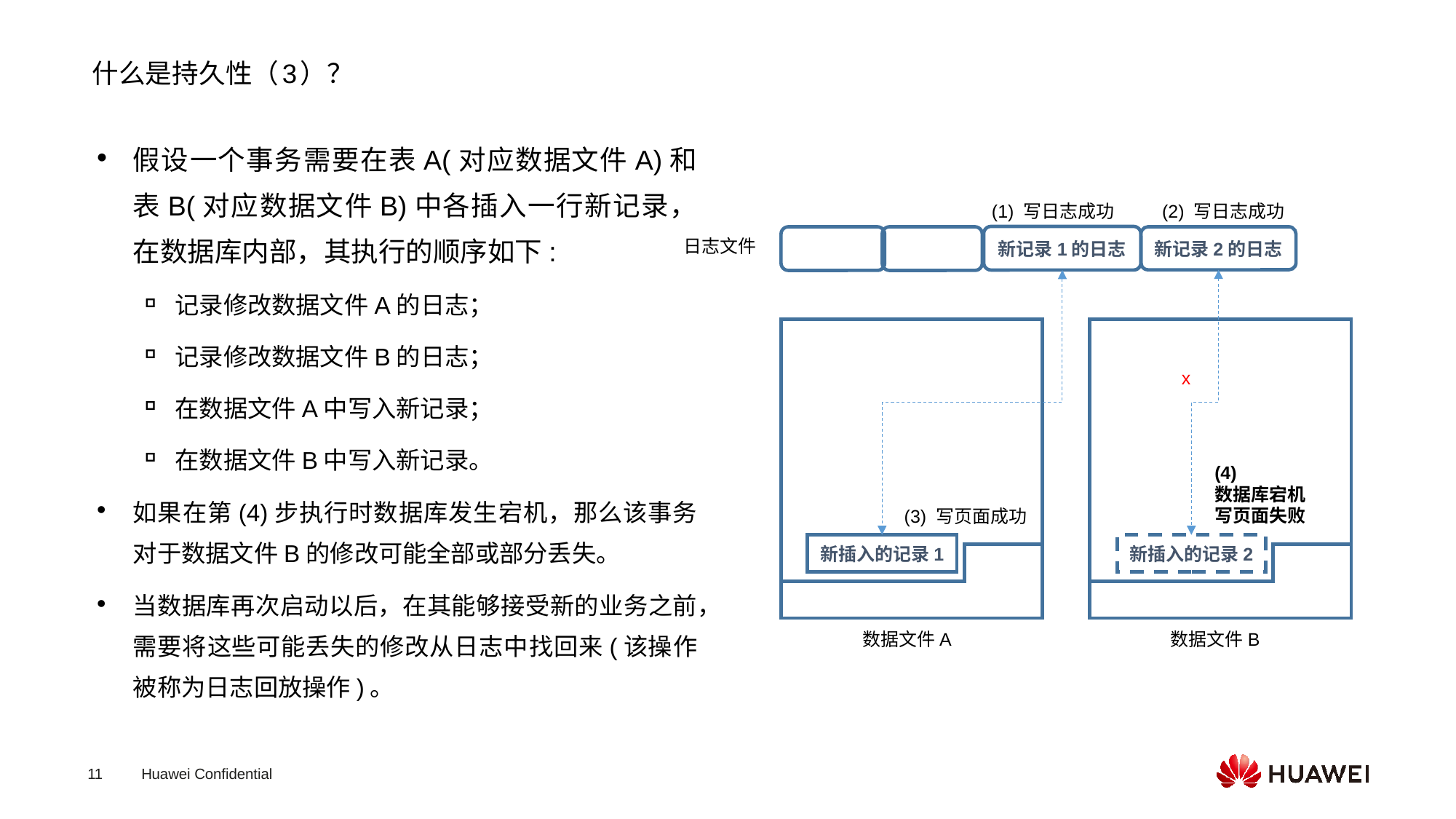

# 什么是持久性（3）？
假设一个事务需要在表A(对应数据文件A)和表B(对应数据文件B)中各插入一行新记录，在数据库内部，其执行的顺序如下:
记录修改数据文件A的日志；
记录修改数据文件B的日志；
在数据文件A中写入新记录；
在数据文件B中写入新记录。
如果在第(4)步执行时数据库发生宕机，那么该事务对于数据文件B的修改可能全部或部分丢失。
当数据库再次启动以后，在其能够接受新的业务之前，需要将这些可能丢失的修改从日志中找回来(该操作被称为日志回放操作)。

(2) 写日志成功
(1) 写日志成功
新记录1的日志

新记录2的日志
日志文件

x

(4)
数据库宕机
写页面失败
(3) 写页面成功
新插入的记录1
新插入的记录2
数据文件A
数据文件B